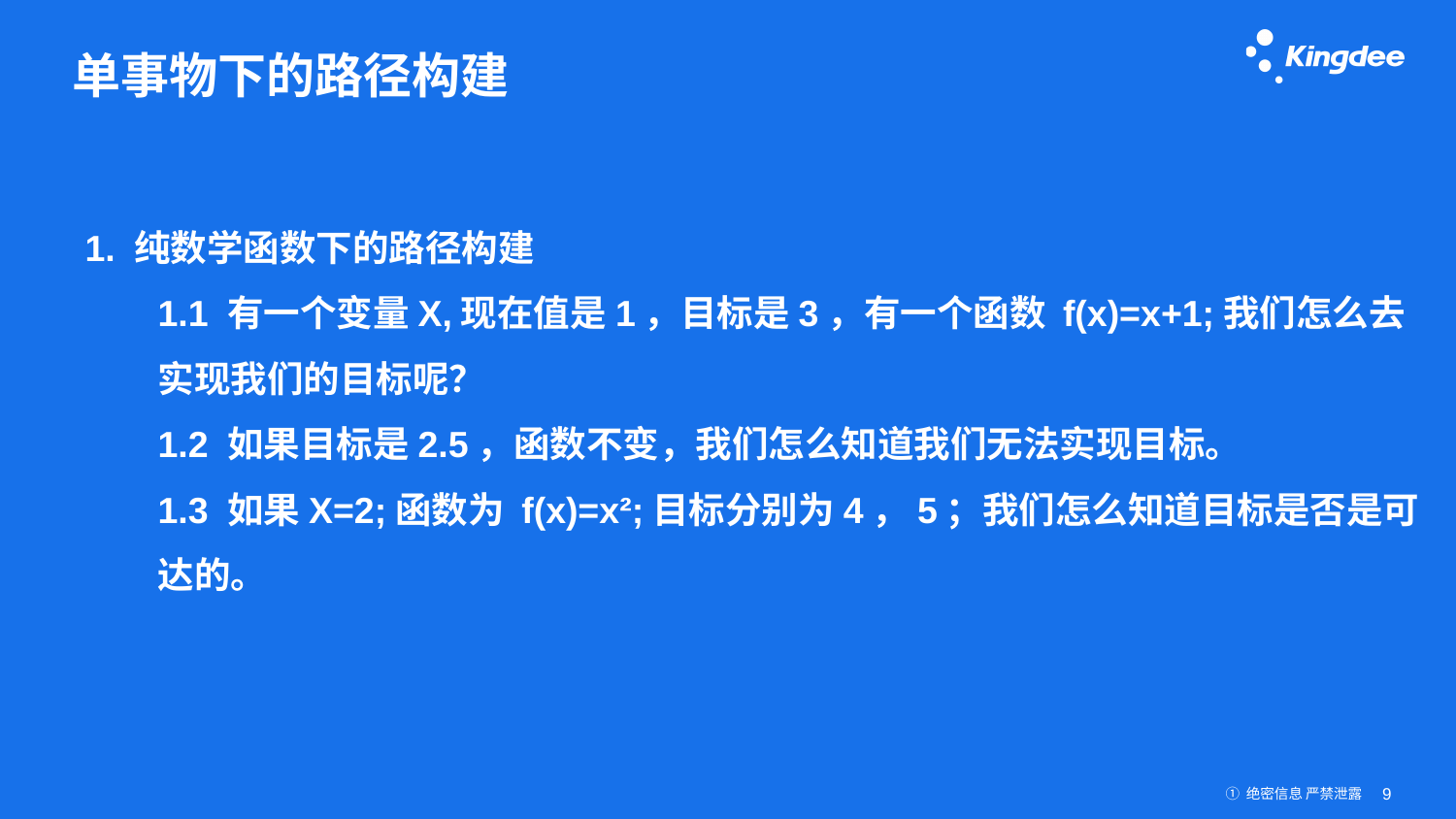

# 单事物下的路径构建
1. 纯数学函数下的路径构建
1.1 有一个变量X,现在值是1，目标是3，有一个函数 f(x)=x+1;我们怎么去实现我们的目标呢？
1.2 如果目标是2.5，函数不变，我们怎么知道我们无法实现目标。
1.3 如果X=2;函数为 f(x)=x²;目标分别为4，5；我们怎么知道目标是否是可达的。